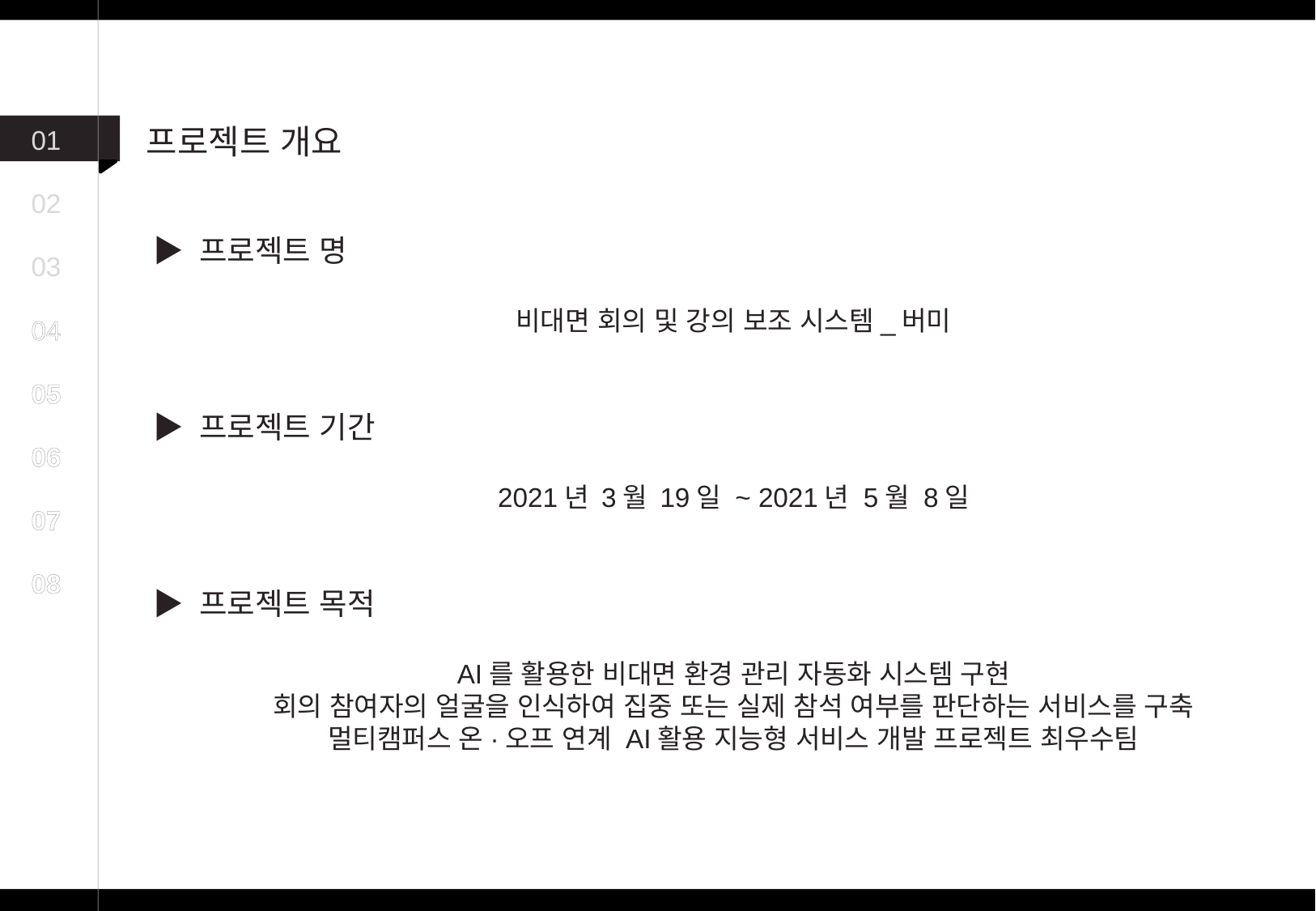

프로젝트 개요

01
02
▶ 프로젝트 명
비대면 회의 및 강의 보조 시스템_버미
03
04
05
▶ 프로젝트 기간
2021년 3월 19일 ~ 2021년 5월 8일
06
07
08
▶ 프로젝트 목적
AI를 활용한 비대면 환경 관리 자동화 시스템 구현
회의 참여자의 얼굴을 인식하여 집중 또는 실제 참석 여부를 판단하는 서비스를 구축
멀티캠퍼스 온·오프 연계 AI활용 지능형 서비스 개발 프로젝트 최우수팀